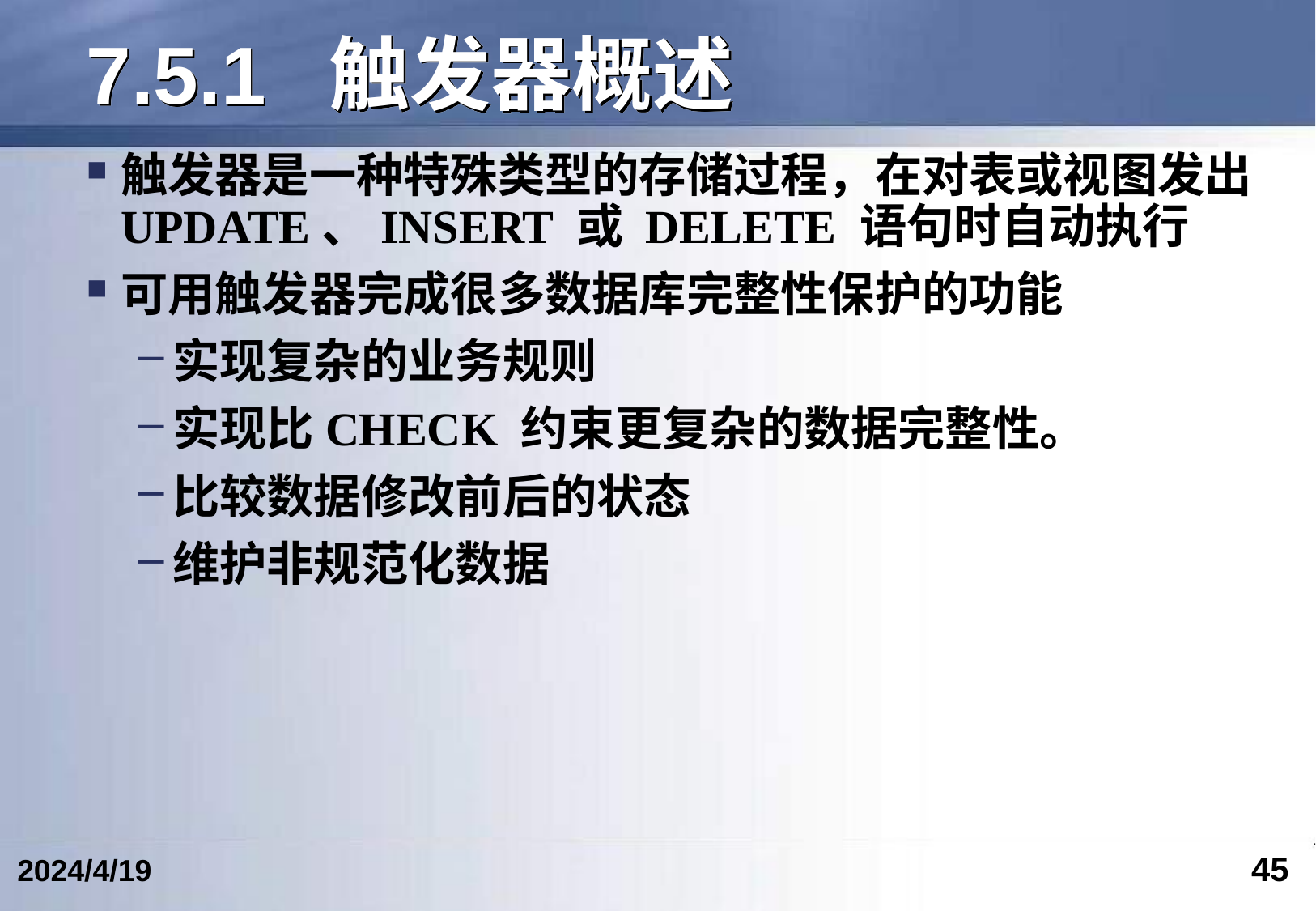

# 7.5.1	触发器概述
触发器是一种特殊类型的存储过程，在对表或视图发出 UPDATE、INSERT 或 DELETE 语句时自动执行
可用触发器完成很多数据库完整性保护的功能
实现复杂的业务规则
实现比CHECK 约束更复杂的数据完整性。
比较数据修改前后的状态
维护非规范化数据
45
2024/4/19